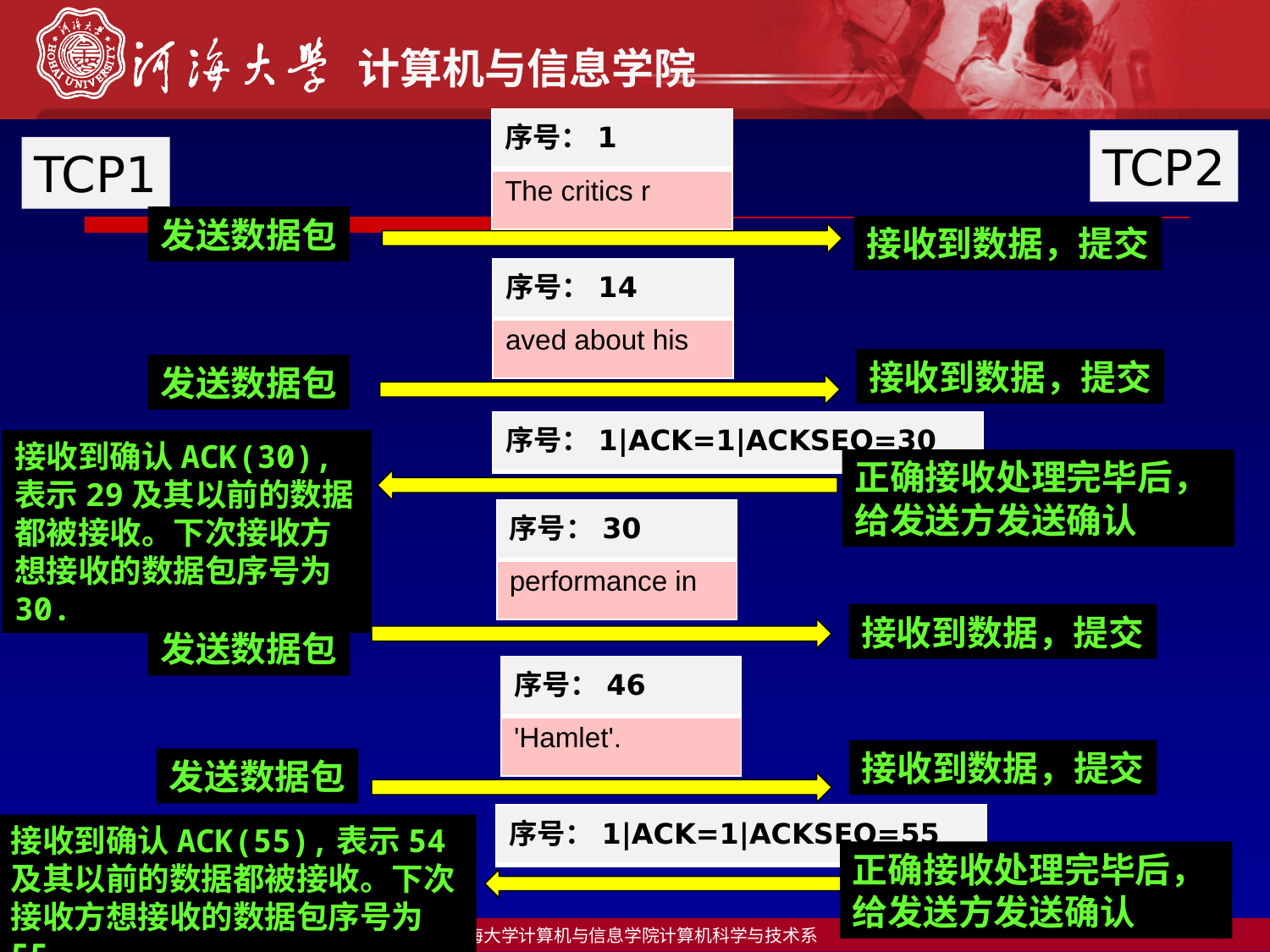

| 序号：1 |
| --- |
| The critics r |
TCP2
TCP1
发送数据包
接收到数据，提交

| 序号：14 |
| --- |
| aved about his |
接收到数据，提交
发送数据包

| 序号：1|ACK=1|ACKSEQ=30 |
| --- |
接收到确认ACK(30),表示29及其以前的数据都被接收。下次接收方想接收的数据包序号为30.
正确接收处理完毕后，给发送方发送确认

| 序号：30 |
| --- |
| performance in |
接收到数据，提交

发送数据包
| 序号：46 |
| --- |
| 'Hamlet'. |
接收到数据，提交
发送数据包

| 序号：1|ACK=1|ACKSEQ=55 |
| --- |
接收到确认ACK(55),表示54及其以前的数据都被接收。下次接收方想接收的数据包序号为55.
正确接收处理完毕后，给发送方发送确认